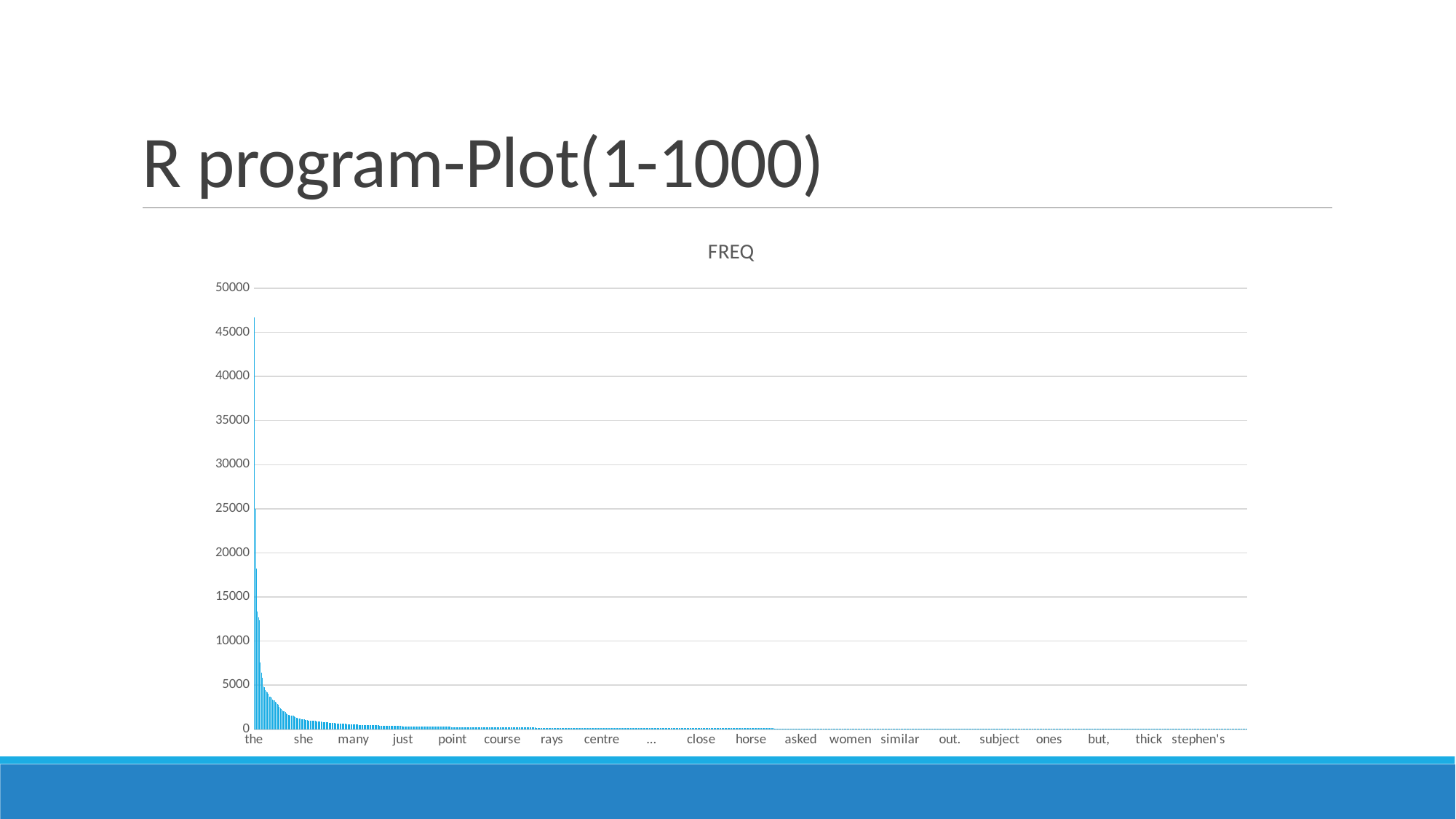

# R program-Plot(1-1000)

### Chart:

| Category | FREQ |
|---|---|
| the | 46690.0 |
| of | 24986.0 |
| and | 18239.0 |
| a | 13345.0 |
| in | 12717.0 |
| to | 12389.0 |
| is | 7530.0 |
| that | 6452.0 |
| it | 5819.0 |
| with | 4826.0 |
| on | 4788.0 |
| he | 4417.0 |
| his | 4244.0 |
| as | 4175.0 |
| by | 4043.0 |
| which | 3719.0 |
| for | 3653.0 |
| be | 3586.0 |
| from | 3347.0 |
| at | 3261.0 |
| i | 3241.0 |
| are | 3094.0 |
| was | 3052.0 |
| you | 2828.0 |
| this | 2822.0 |
| or | 2555.0 |
| not | 2391.0 |
| they | 2295.0 |
| all | 2113.0 |
| have | 2052.0 |
| will | 2047.0 |
| but | 1928.0 |
| their | 1760.0 |
| her | 1742.0 |
| an | 1646.0 |
| we | 1599.0 |
| one | 1583.0 |
| if | 1570.0 |
| its | 1566.0 |
| there | 1545.0 |
| when | 1443.0 |
| so | 1396.0 |
|  | 1319.0 |
| him | 1314.0 |
| has | 1255.0 |
| had | 1190.0 |
| out | 1182.0 |
| what | 1150.0 |
| no | 1126.0 |
| like | 1113.0 |
| she | 1101.0 |
| up | 1088.0 |
| were | 1075.0 |
| than | 1058.0 |
| them | 1003.0 |
| more | 1002.0 |
| may | 994.0 |
| other | 993.0 |
| my | 983.0 |
| these | 982.0 |
| some | 957.0 |
| into | 939.0 |
| would | 907.0 |
| then | 897.0 |
| two | 891.0 |
| see | 877.0 |
| light | 868.0 |
| who | 848.0 |
| your | 842.0 |
| about | 837.0 |
| me | 825.0 |
| very | 811.0 |
| been | 810.0 |
| must | 770.0 |
| those | 763.0 |
| same | 750.0 |
| any | 733.0 |
| can | 713.0 |
| where | 707.0 |
| do | 706.0 |
| mr | 701.0 |
| first | 694.0 |
| great | 670.0 |
| only | 670.0 |
| between | 669.0 |
| man | 663.0 |
| our | 654.0 |
| said | 634.0 |
| because | 633.0 |
| no. | 629.0 |
| through | 619.0 |
| after | 617.0 |
| over | 603.0 |
| [footnote: | 577.0 |
| such | 576.0 |
| down | 571.0 |
| old | 562.0 |
| how | 561.0 |
| make | 533.0 |
| most | 531.0 |
| many | 529.0 |
| made | 522.0 |
| much | 522.0 |
| time | 517.0 |
| seen | 515.0 |
| being | 510.0 |
| eye | 507.0 |
| says | 501.0 |
| little | 487.0 |
| now | 485.0 |
| said. | 485.0 |
| here | 483.0 |
| way | 481.0 |
| could | 477.0 |
| each | 469.0 |
| body | 464.0 |
| every | 453.0 |
| it. | 453.0 |
| under | 450.0 |
| did | 446.0 |
| water | 445.0 |
| bloom | 443.0 |
| part | 439.0 |
| should | 437.0 |
| off | 434.0 |
| good | 432.0 |
| long | 427.0 |
| shadow | 420.0 |
| know | 414.0 |
| never | 405.0 |
| us | 401.0 |
| side | 394.0 |
| sun | 393.0 |
| round | 391.0 |
| say | 391.0 |
| without | 385.0 |
| too | 376.0 |
| always | 374.0 |
| before | 374.0 |
| come | 374.0 |
| back | 373.0 |
| di | 364.0 |
| leonardo | 359.0 |
| pl. | 359.0 |
| let | 358.0 |
| towards | 358.0 |
| also | 357.0 |
| give | 352.0 |
| hand | 351.0 |
| go | 348.0 |
| just | 344.0 |
| does | 340.0 |
| three | 339.0 |
| de | 336.0 |
| put | 332.0 |
| look | 330.0 |
| new | 329.0 |
| place | 328.0 |
| take | 326.0 |
| get | 325.0 |
| lines | 323.0 |
| small | 323.0 |
| well | 323.0 |
| left | 319.0 |
| stephen | 318.0 |
| above | 317.0 |
| against | 307.0 |
| given | 306.0 |
| thing | 305.0 |
| it, | 303.0 |
| life | 303.0 |
| might | 299.0 |
| upon | 298.0 |
| object | 297.0 |
| own | 296.0 |
| even | 295.0 |
| eyes | 295.0 |
| men | 292.0 |
| head | 290.0 |
| young | 290.0 |
| day | 289.0 |
| said, | 288.0 |
| still | 286.0 |
| work | 286.0 |
| earth | 285.0 |
| bloom: | 284.0 |
| another | 279.0 |
| j. | 279.0 |
| right | 279.0 |
| [footnote | 278.0 |
| though | 278.0 |
| sea | 277.0 |
| far | 272.0 |
| various | 272.0 |
| last | 271.0 |
| objects | 271.0 |
| form | 270.0 |
| large | 269.0 |
| cannot | 268.0 |
| dark | 268.0 |
| point | 266.0 |
| found | 264.0 |
| among | 263.0 |
| half | 263.0 |
| nature | 263.0 |
| line | 262.0 |
| while | 261.0 |
| came | 259.0 |
| equal | 259.0 |
| less | 258.0 |
| air | 257.0 |
| find | 257.0 |
| whole | 256.0 |
| having | 254.0 |
| going | 253.0 |
| surface | 251.0 |
| thus | 250.0 |
| white | 250.0 |
| why | 249.0 |
| high | 247.0 |
| things | 245.0 |
| himself | 243.0 |
| distance | 241.0 |
| 2 | 240.0 |
| near | 238.0 |
| again | 237.0 |
| animals | 236.0 |
| face | 236.0 |
| father | 236.0 |
| [illustration: | 235.0 |
| away | 233.0 |
| years | 231.0 |
| different | 230.0 |
| second | 230.0 |
| 4 | 229.0 |
| e | 227.0 |
| written | 226.0 |
| _a | 224.0 |
| book | 224.0 |
| project | 221.0 |
| and, | 220.0 |
| both | 220.0 |
| proportion | 216.0 |
| called | 214.0 |
| went | 214.0 |
| certain | 213.0 |
| four | 213.0 |
| him. | 213.0 |
| something | 213.0 |
| name | 212.0 |
| course | 211.0 |
| itself | 211.0 |
| placed | 210.0 |
| till | 208.0 |
| times | 208.0 |
| got | 207.0 |
| red | 207.0 |
| shall | 207.0 |
| ever | 206.0 |
| them. | 206.0 |
| means | 205.0 |
| often | 204.0 |
| night | 201.0 |
| black | 197.0 |
| mrs | 197.0 |
| original | 196.0 |
| seems | 196.0 |
| want | 196.0 |
| end | 195.0 |
| o | 195.0 |
| since | 195.0 |
| human | 193.0 |
| john | 193.0 |
| number | 193.0 |
| full | 192.0 |
| _(he | 191.0 |
| few | 191.0 |
| tell | 191.0 |
| appear | 190.0 |
| poor | 190.0 |
| turned | 190.0 |
| took | 188.0 |
| am | 187.0 |
| la | 185.0 |
| p. | 184.0 |
| shadows | 183.0 |
| leonardo's | 181.0 |
| show | 180.0 |
| nor | 179.0 |
| nothing | 177.0 |
| drawing | 176.0 |
| moon | 176.0 |
| quite | 176.0 |
| size | 176.0 |
| perhaps | 175.0 |
| 1 | 174.0 |
| once | 174.0 |
| s. | 174.0 |
| saw | 174.0 |
| kind | 173.0 |
| rays | 172.0 |
| text | 172.0 |
| used | 171.0 |
| don't | 170.0 |
| within | 170.0 |
| 3 | 169.0 |
| better | 169.0 |
| open | 168.0 |
| world | 168.0 |
| colour | 167.0 |
| professor | 167.0 |
| think | 167.0 |
| lower | 166.0 |
| matter | 166.0 |
| passage | 166.0 |
| case | 165.0 |
| reason | 165.0 |
| behind | 164.0 |
| gave | 164.0 |
| him, | 163.0 |
| figure | 162.0 |
| me. | 161.0 |
| big | 159.0 |
| along | 158.0 |
| middle | 158.0 |
| natural | 157.0 |
| them, | 157.0 |
| fall | 156.0 |
| living | 155.0 |
| almost | 154.0 |
| told | 153.0 |
| is, | 152.0 |
| miles | 152.0 |
| note | 152.0 |
| street | 152.0 |
| use | 152.0 |
| below | 151.0 |
| best | 151.0 |
| larger | 151.0 |
| luminous | 151.0 |
| others | 151.0 |
| parts | 151.0 |
| s | 151.0 |
| call | 150.0 |
| space | 150.0 |
| da | 149.0 |
| foot | 149.0 |
| known | 148.0 |
| power | 148.0 |
| compare | 146.0 |
| centre | 145.0 |
| general | 145.0 |
| whether | 145.0 |
| you, | 145.0 |
| animal | 144.0 |
| god | 144.0 |
| hands | 144.0 |
| beyond | 143.0 |
| makes | 143.0 |
| waters | 143.0 |
| bodies | 142.0 |
| ms. | 142.0 |
| that, | 142.0 |
| looking | 141.0 |
| opposite | 141.0 |
| green | 140.0 |
| house | 140.0 |
| il | 140.0 |
| it's | 140.0 |
| order | 140.0 |
| sketch | 140.0 |
| top | 140.0 |
| yet | 140.0 |
| lord | 139.0 |
| trees | 139.0 |
| voice | 139.0 |
| woman | 139.0 |
| together | 137.0 |
| | | 136.0 |
| read | 136.0 |
| seem | 136.0 |
| cast | 135.0 |
| love | 135.0 |
| mind | 135.0 |
| mouth | 135.0 |
| per | 135.0 |
| colours | 134.0 |
| dead | 134.0 |
| word | 134.0 |
| bit | 133.0 |
| blue | 133.0 |
| cause | 133.0 |
| energy | 133.0 |
| light, | 133.0 |
| set | 133.0 |
| TRUE | 133.0 |
| beginning | 132.0 |
| brought | 132.0 |
| evolution | 132.0 |
| rather | 132.0 |
| ... | 131.0 |
| fact | 131.0 |
| miss | 131.0 |
| portion | 131.0 |
| smaller | 131.0 |
| which, | 131.0 |
| #NAME? | 130.0 |
| therefore | 130.0 |
| works | 130.0 |
| become | 129.0 |
| forms | 129.0 |
| shown | 129.0 |
| taken | 129.0 |
| that's | 129.0 |
| waves | 129.0 |
| fine | 128.0 |
| i'm | 128.0 |
| themselves | 128.0 |
| turn | 128.0 |
| wall | 128.0 |
| year | 128.0 |
| suppose | 127.0 |
| weight | 127.0 |
| you. | 127.0 |
| done | 126.0 |
| five | 126.0 |
| making | 126.0 |
| notes | 126.0 |
| thought | 126.0 |
| land | 125.0 |
| next | 125.0 |
| several | 125.0 |
| words | 125.0 |
| che | 124.0 |
| he's | 124.0 |
| leaves | 124.0 |
| coming | 123.0 |
| del | 123.0 |
| greater | 123.0 |
| me, | 123.0 |
| upper | 123.0 |
| probably | 122.0 |
| heard | 121.0 |
| images | 120.0 |
| lost | 120.0 |
| atmosphere | 118.0 |
| hat | 118.0 |
| ten | 118.0 |
| _the | 117.0 |
| braccia | 117.0 |
| close | 117.0 |
| front | 117.0 |
| goes | 117.0 |
| illuminated | 117.0 |
| man, | 117.0 |
| water, | 117.0 |
| dedalus | 116.0 |
| earth, | 116.0 |
| keep | 116.0 |
| pass | 116.0 |
| that. | 116.0 |
| (of | 115.0 |
| mulligan | 115.0 |
| past | 115.0 |
| derived | 114.0 |
| following | 114.0 |
| gutenberg-tm | 114.0 |
| simple | 114.0 |
| comes | 113.0 |
| image | 113.0 |
| o, | 113.0 |
| sea, | 113.0 |
| short | 113.0 |
| buck | 112.0 |
| looked | 112.0 |
| time, | 112.0 |
| time. | 112.0 |
| too. | 112.0 |
| sir | 111.0 |
| third | 111.0 |
| again, | 110.0 |
| passed | 110.0 |
| et | 109.0 |
| height | 109.0 |
| higher | 109.0 |
| present | 109.0 |
| hear | 108.0 |
| now. | 108.0 |
| ought | 108.0 |
| paper | 108.0 |
| sun, | 108.0 |
| there. | 108.0 |
| feet | 107.0 |
| letter | 107.0 |
| page | 107.0 |
| picture | 107.0 |
| already | 106.0 |
| common | 106.0 |
| hair | 106.0 |
| home | 106.0 |
| horse | 106.0 |
| i. | 106.0 |
| light. | 106.0 |
| water. | 106.0 |
| gives | 105.0 |
| least | 105.0 |
| length | 105.0 |
| modern | 105.0 |
| possible | 105.0 |
| shade | 105.0 |
| began | 104.0 |
| bloody | 104.0 |
| during | 104.0 |
| feel | 104.0 |
| sometimes | 104.0 |
| wife | 104.0 |
| base | 103.0 |
| birds | 103.0 |
| falls | 103.0 |
| le | 103.0 |
| mother | 103.0 |
| rest | 103.0 |
| stars | 103.0 |
| (see | 102.0 |
| carried | 102.0 |
| door | 102.0 |
| fellow | 102.0 |
| gold | 102.0 |
| heat | 102.0 |
| l. | 102.0 |
| mountains | 102.0 |
| shows | 102.0 |
| m. | 101.0 |
| man. | 101.0 |
| plan | 101.0 |
| produced | 101.0 |
| river | 101.0 |
| yes, | 101.0 |
| 6 | 100.0 |
| i'll | 100.0 |
| knew | 100.0 |
| sketches | 100.0 |
| solar | 100.0 |
| stood | 100.0 |
| then, | 100.0 |
| figures | 99.0 |
| man's | 99.0 |
| taking | 99.0 |
| window | 99.0 |
| according | 98.0 |
| asked | 98.0 |
| diagram | 98.0 |
| dry | 98.0 |
| forth | 98.0 |
| greatest | 98.0 |
| heart | 98.0 |
| master | 98.0 |
| perspective | 98.0 |
| sense | 98.0 |
| across | 97.0 |
| anything | 97.0 |
| c. | 97.0 |
| drawn | 97.0 |
| free | 97.0 |
| one, | 97.0 |
| say, | 97.0 |
| tree | 97.0 |
| up. | 97.0 |
| yes | 97.0 |
| appears | 96.0 |
| eye, | 96.0 |
| hundred | 96.0 |
| interesting | 96.0 |
| on. | 96.0 |
| rivers | 96.0 |
| stephen: | 96.0 |
| bottom | 95.0 |
| enough | 95.0 |
| here. | 95.0 |
| irish | 95.0 |
| lights | 95.0 |
| motion | 95.0 |
| #NAME? | 94.0 |
| able | 94.0 |
| arms | 94.0 |
| cut | 94.0 |
| days | 94.0 |
| farther | 94.0 |
| her. | 94.0 |
| however, | 94.0 |
| life. | 94.0 |
| money | 94.0 |
| places | 94.0 |
| proved | 94.0 |
| rise | 94.0 |
| 5 | 93.0 |
| a. | 93.0 |
| body, | 93.0 |
| people | 93.0 |
| unless | 93.0 |
| women | 93.0 |
| is. | 92.0 |
| study | 92.0 |
| _a_ | 91.0 |
| 8 | 91.0 |
| believe | 91.0 |
| death | 91.0 |
| hand, | 91.0 |
| morning | 91.0 |
| showing | 91.0 |
| square | 91.0 |
| strong | 91.0 |
| takes | 91.0 |
| wonder | 91.0 |
| * | 90.0 |
| arch | 90.0 |
| blood | 90.0 |
| change | 90.0 |
| eye. | 90.0 |
| inside | 90.0 |
| laid | 90.0 |
| mass | 90.0 |
| painting | 90.0 |
| account | 89.0 |
| becomes | 89.0 |
| cold | 89.0 |
| doubt | 89.0 |
| looks | 89.0 |
| period | 89.0 |
| reflected | 89.0 |
| sides | 89.0 |
| fire | 88.0 |
| martin | 88.0 |
| plane | 88.0 |
| remain | 88.0 |
| son | 88.0 |
| whose | 88.0 |
| _c | 87.0 |
| age | 87.0 |
| arm | 87.0 |
| either | 87.0 |
| live | 87.0 |
| saint | 87.0 |
| atoms | 86.0 |
| bad | 86.0 |
| glass | 86.0 |
| hold | 86.0 |
| move | 86.0 |
| photo: | 86.0 |
| remember | 86.0 |
| similar | 86.0 |
| sir. | 86.0 |
| branches | 85.0 |
| held | 85.0 |
| nearer | 85.0 |
| north | 85.0 |
| there, | 85.0 |
| thousand | 85.0 |
| all. | 84.0 |
| forward | 84.0 |
| important | 84.0 |
| outside | 84.0 |
| passing | 84.0 |
| plants | 84.0 |
| points | 84.0 |
| theory | 84.0 |
| thickness | 84.0 |
| carry | 83.0 |
| getting | 83.0 |
| in. | 83.0 |
| leave | 83.0 |
| position | 83.0 |
| remains | 83.0 |
| single | 83.0 |
| south | 83.0 |
| wide | 83.0 |
| wind | 83.0 |
| wish | 83.0 |
| beautiful | 82.0 |
| covered | 82.0 |
| hard | 82.0 |
| private | 82.0 |
| sun. | 82.0 |
| angle | 81.0 |
| certainly | 81.0 |
| d | 81.0 |
| flow | 81.0 |
| no, | 81.0 |
| particular | 81.0 |
| six | 81.0 |
| sure | 81.0 |
| air, | 80.0 |
| although | 80.0 |
| born | 80.0 |
| church | 80.0 |
| draw | 80.0 |
| fingers | 80.0 |
| hence | 80.0 |
| lay | 80.0 |
| mean | 80.0 |
| out. | 80.0 |
| spot | 80.0 |
| besides | 79.0 |
| bloom, | 79.0 |
| corner | 79.0 |
| earth. | 79.0 |
| he, | 79.0 |
| movement | 79.0 |
| myself | 79.0 |
| return | 79.0 |
| this, | 79.0 |
| _photo: | 78.0 |
| dublin | 78.0 |
| effect | 78.0 |
| represent | 78.0 |
| sight | 78.0 |
| thou | 78.0 |
| whom | 78.0 |
| ancient | 77.0 |
| asked. | 77.0 |
| darkness | 77.0 |
| early | 77.0 |
| electrons | 77.0 |
| idea | 77.0 |
| it? | 77.0 |
| knowledge | 77.0 |
| marked | 77.0 |
| prove | 77.0 |
| sort | 77.0 |
| view | 77.0 |
| world. | 77.0 |
| 禮 | 77.0 |
| b. | 76.0 |
| bright | 76.0 |
| h. | 76.0 |
| knows | 76.0 |
| standing | 76.0 |
| body. | 75.0 |
| drawings | 75.0 |
| fresh | 75.0 |
| i, | 75.0 |
| learn | 75.0 |
| moving | 75.0 |
| nice | 75.0 |
| piece | 75.0 |
| public | 75.0 |
| reproduced | 75.0 |
| sees | 75.0 |
| soft | 75.0 |
| straight | 75.0 |
| subject | 75.0 |
| cases | 74.0 |
| della | 74.0 |
| low | 74.0 |
| whence | 74.0 |
| art | 73.0 |
| copy | 73.0 |
| distant | 73.0 |
| due | 73.0 |
| followed | 73.0 |
| heavy | 73.0 |
| ill | 73.0 |
| meet | 73.0 |
| walked | 73.0 |
| yellow | 73.0 |
| zoe: | 73.0 |
| b_ | 72.0 |
| bring | 72.0 |
| deep | 72.0 |
| didn't | 72.0 |
| flying | 72.0 |
| ground | 72.0 |
| lies | 72.0 |
| visible | 72.0 |
| _b_ | 71.0 |
| 10 | 71.0 |
| brown | 71.0 |
| here, | 71.0 |
| history | 71.0 |
| hope | 71.0 |
| mirror | 71.0 |
| seeing | 71.0 |
| somewhat | 71.0 |
| studies | 71.0 |
| sweet | 71.0 |
| there's | 71.0 |
| walking | 71.0 |
| write | 71.0 |
| again. | 70.0 |
| around | 70.0 |
| bed | 70.0 |
| caused | 70.0 |
| day, | 70.0 |
| faces | 70.0 |
| fell | 70.0 |
| giving | 70.0 |
| gone | 70.0 |
| highly | 70.0 |
| however | 70.0 |
| mountain | 70.0 |
| ones | 70.0 |
| painting. | 70.0 |
| sea. | 70.0 |
| see. | 70.0 |
| speak | 70.0 |
| stands | 70.0 |
| until | 70.0 |
| whatever | 70.0 |
| (the | 69.0 |
| care | 69.0 |
| clouds | 69.0 |
| country | 69.0 |
| food | 69.0 |
| gutenberg | 69.0 |
| hardly | 69.0 |
| letters | 69.0 |
| one. | 69.0 |
| opaque | 69.0 |
| regard | 69.0 |
| royal | 69.0 |
| simply | 69.0 |
| walls | 69.0 |
| henry | 68.0 |
| hot | 68.0 |
| leg | 68.0 |
| level | 68.0 |
| other. | 68.0 |
| question | 68.0 |
| state | 68.0 |
| stone | 68.0 |
| vol. | 68.0 |
| wanted | 68.0 |
| answer | 67.0 |
| clear | 67.0 |
| east | 67.0 |
| joe. | 67.0 |
| kinds | 67.0 |
| life, | 67.0 |
| moved | 67.0 |
| need | 67.0 |
| none | 67.0 |
| particularly | 67.0 |
| published | 67.0 |
| real | 67.0 |
| vast | 67.0 |
| well, | 67.0 |
| yes. | 67.0 |
| added | 66.0 |
| air. | 66.0 |
| all, | 66.0 |
| but, | 66.0 |
| city | 66.0 |
| course, | 66.0 |
| easily | 66.0 |
| eyes. | 66.0 |
| gentleman | 66.0 |
| lovely | 66.0 |
| merely | 66.0 |
| necessary | 66.0 |
| painter | 66.0 |
| person | 66.0 |
| run | 66.0 |
| running | 66.0 |
| skin | 66.0 |
| twice | 66.0 |
| up, | 66.0 |
| wrote | 66.0 |
| you're | 66.0 |
| 1 | 65.0 |
| bear | 65.0 |
| doing | 65.0 |
| except | 65.0 |
| fair | 65.0 |
| lenehan | 65.0 |
| nose | 65.0 |
| other, | 65.0 |
| si | 65.0 |
| soul | 65.0 |
| stand | 65.0 |
| throw | 65.0 |
| wild | 65.0 |
| #NAME? | 64.0 |
| ask | 64.0 |
| bird | 64.0 |
| cunningham | 64.0 |
| dog | 64.0 |
| evidence | 64.0 |
| eyes, | 64.0 |
| falling | 64.0 |
| fig. | 64.0 |
| grey | 64.0 |
| hand. | 64.0 |
| later | 64.0 |
| lie | 64.0 |
| lighted | 64.0 |
| main | 64.0 |
| produce | 64.0 |
| rock | 64.0 |
| science | 64.0 |
| street, | 64.0 |
| thick | 64.0 |
| try | 64.0 |
| understand | 64.0 |
| writing | 64.0 |
| --yes, | 63.0 |
| _d | 63.0 |
| back. | 63.0 |
| central | 63.0 |
| connection | 63.0 |
| dear | 63.0 |
| eggs | 63.0 |
| ends | 63.0 |
| felt | 63.0 |
| follow | 63.0 |
| lips | 63.0 |
| muscles | 63.0 |
| on, | 63.0 |
| raised | 63.0 |
| sent | 63.0 |
| star | 63.0 |
| street. | 63.0 |
| way. | 63.0 |
| children | 62.0 |
| conmee | 62.0 |
| day. | 62.0 |
| double | 62.0 |
| face. | 62.0 |
| king | 62.0 |
| meaning | 62.0 |
| room | 62.0 |
| salt | 62.0 |
| section | 62.0 |
| sitting | 62.0 |
| suddenly | 62.0 |
| amount | 61.0 |
| bent | 61.0 |
| creatures | 61.0 |
| direction | 61.0 |
| fish | 61.0 |
| force | 61.0 |
| girl | 61.0 |
| holding | 61.0 |
| infinite | 61.0 |
| limbs | 61.0 |
| met | 61.0 |
| numerous | 61.0 |
| quantity | 61.0 |
| really | 61.0 |
| right. | 61.0 |
| smoke | 61.0 |
| stephen's | 61.0 |
| terms | 61.0 |
| w. | 61.0 |
| wait | 61.0 |
| _(she | 60.0 |
| arrangement | 60.0 |
| bloom. | 60.0 |
| des | 60.0 |
| equally | 60.0 |
| formed | 60.0 |
| interest | 60.0 |
| lady | 60.0 |
| meant | 60.0 |
| mentioned | 60.0 |
| method | 60.0 |
| now, | 60.0 |
| rises | 60.0 |
| shadow. | 60.0 |
| shells | 60.0 |
| un | 60.0 |
| wouldn't | 60.0 |
| you? | 60.0 |
| 7 | 59.0 |
| b | 59.0 |
| ben | 59.0 |
| broken | 59.0 |
| can't | 59.0 |
| circle | 59.0 |
| cissy | 59.0 |
| d_ | 59.0 |
| evening | 59.0 |
| further | 59.0 |
| law | 59.0 |
| longer | 59.0 |
| manner | 59.0 |
| movements | 59.0 |
| rose | 59.0 |
| slowly | 59.0 |
| complete | 58.0 |
| electronic | 58.0 |
| iron | 58.0 |
| possibly | 58.0 |
| seven | 58.0 |
| sky | 58.0 |
| smell | 58.0 |
| soon | 58.0 |
| teeth | 58.0 |
| thin | 58.0 |
| transparent | 58.0 |